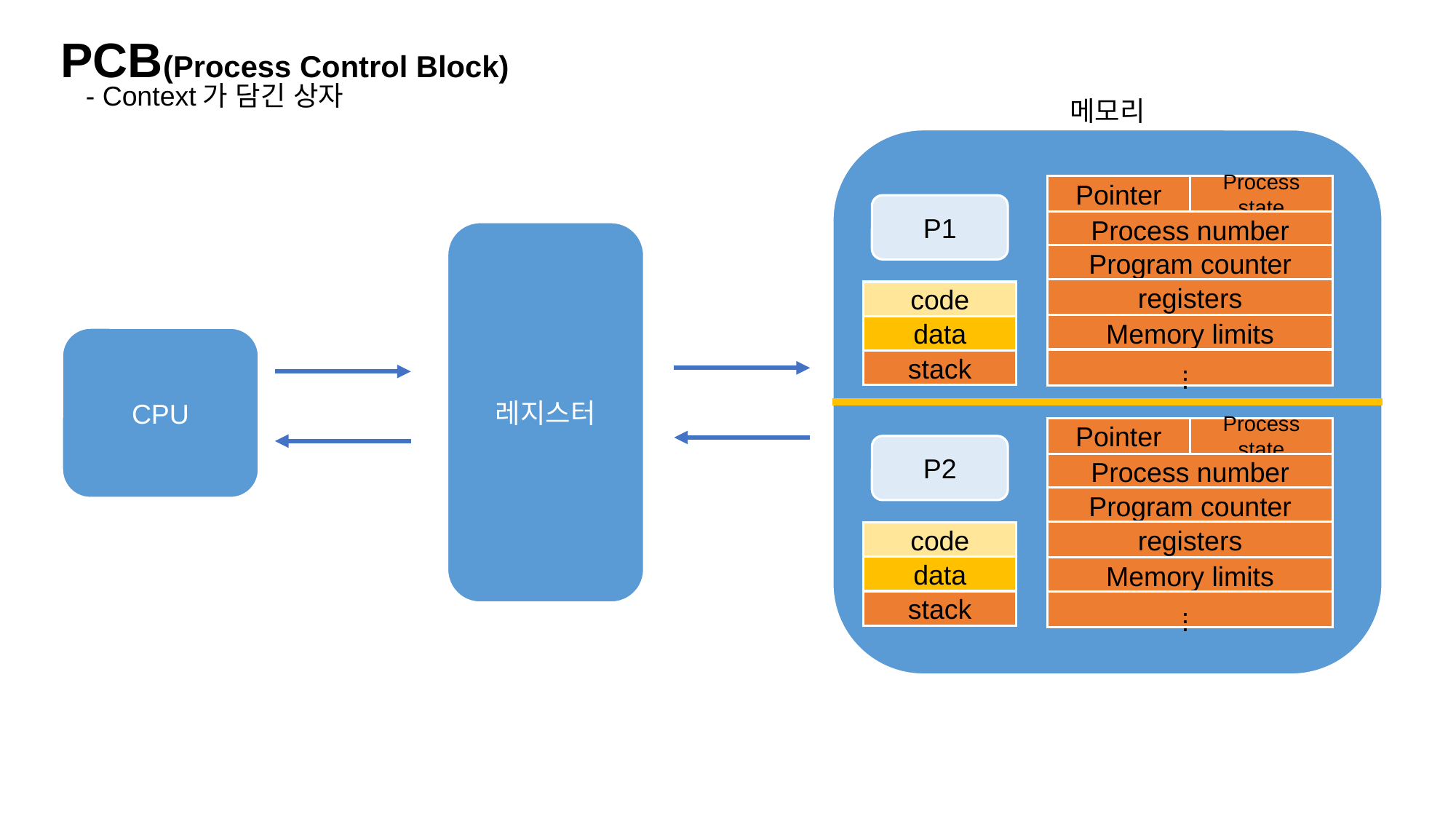

PCB(Process Control Block)
 - Context가 담긴 상자
메모리

Pointer
Process state
Process number
Program counter
registers
Memory limits
.
.
.

P1
레지스터
code
data
stack
CPU
Pointer
Process state
Process number
Program counter
registers
Memory limits
.
.
.

P2
code
data
stack